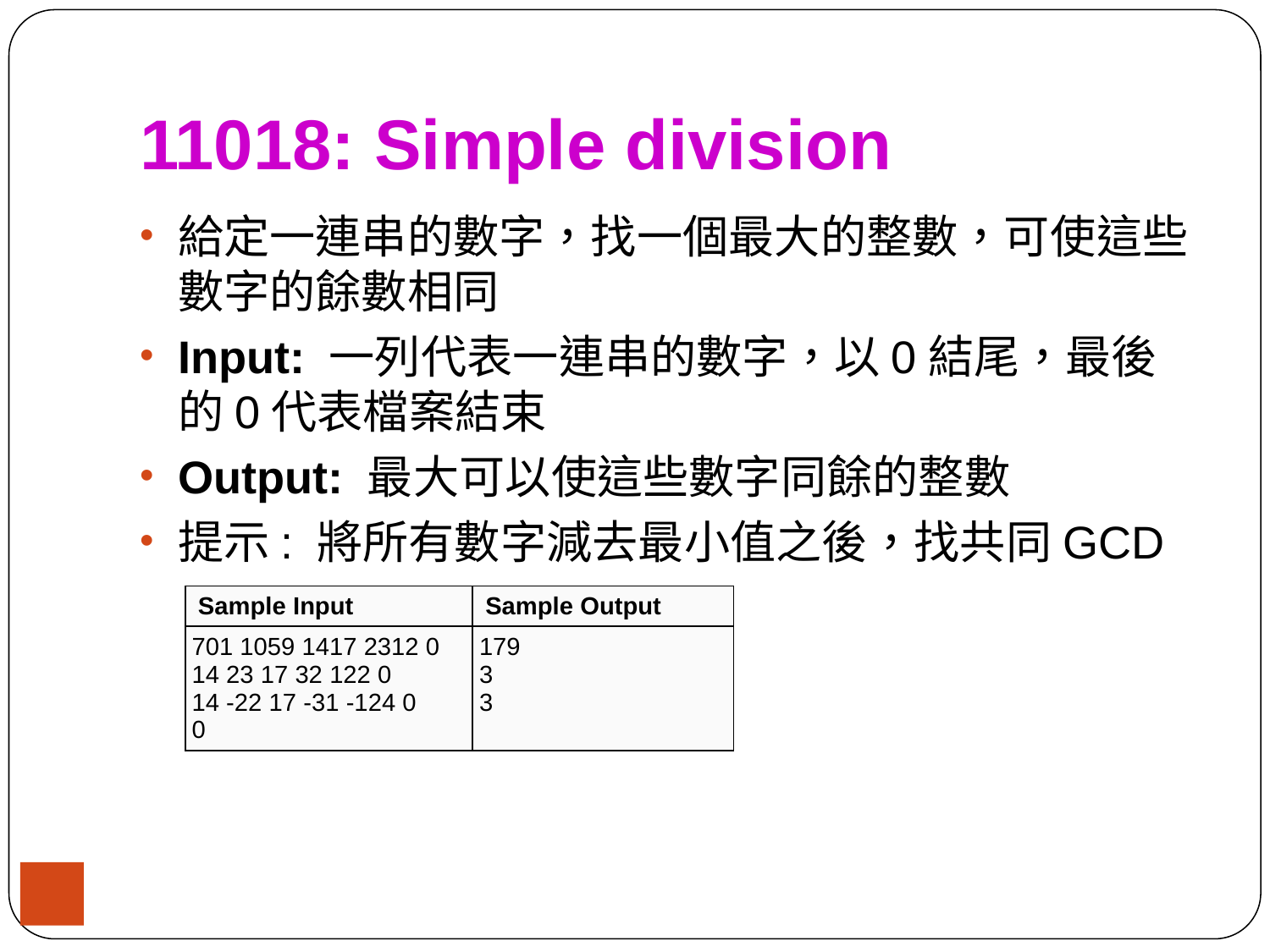

# 11018: Simple division
給定一連串的數字，找一個最大的整數，可使這些數字的餘數相同
Input: 一列代表一連串的數字，以0結尾，最後的0代表檔案結束
Output: 最大可以使這些數字同餘的整數
提示: 將所有數字減去最小值之後，找共同GCD
| Sample Input | Sample Output |
| --- | --- |
| 701 1059 1417 2312 0 14 23 17 32 122 0 14 -22 17 -31 -124 0 0 | 179 3 3 |